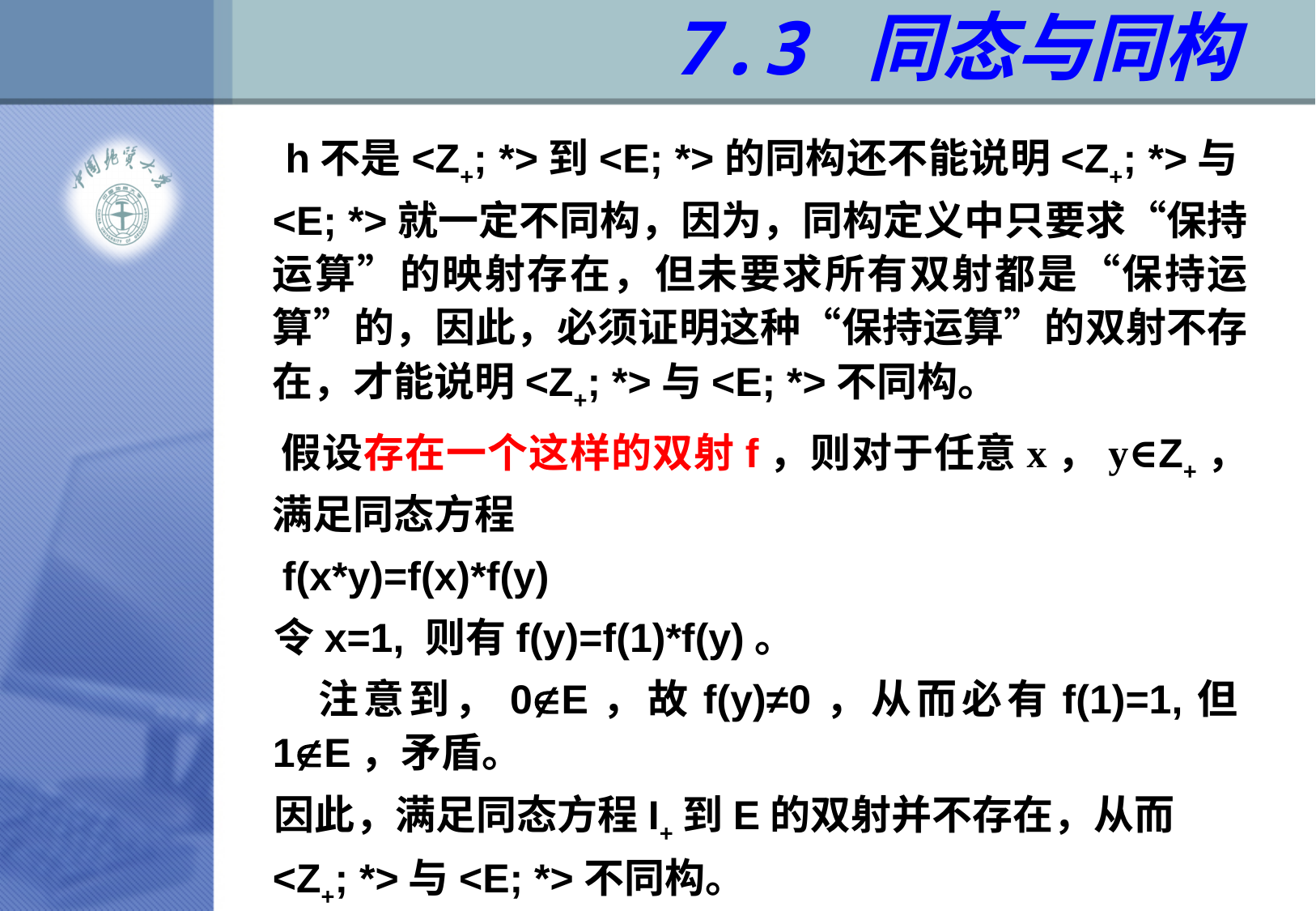

# 7.3 同态与同构
        h不是<Z+; *>到<E; *>的同构还不能说明<Z+; *>与<E; *>就一定不同构，因为，同构定义中只要求“保持运算”的映射存在，但未要求所有双射都是“保持运算”的，因此，必须证明这种“保持运算”的双射不存在，才能说明<Z+; *>与<E; *>不同构。
        假设存在一个这样的双射f，则对于任意x，y∈Z+，满足同态方程
        f(x*y)=f(x)*f(y)
        令x=1, 则有f(y)=f(1)*f(y)。
        注意到，0∉E，故f(y)≠0，从而必有f(1)=1,但1∉E，矛盾。
        因此，满足同态方程I+到E的双射并不存在，从而<Z+; *>与<E; *>不同构。